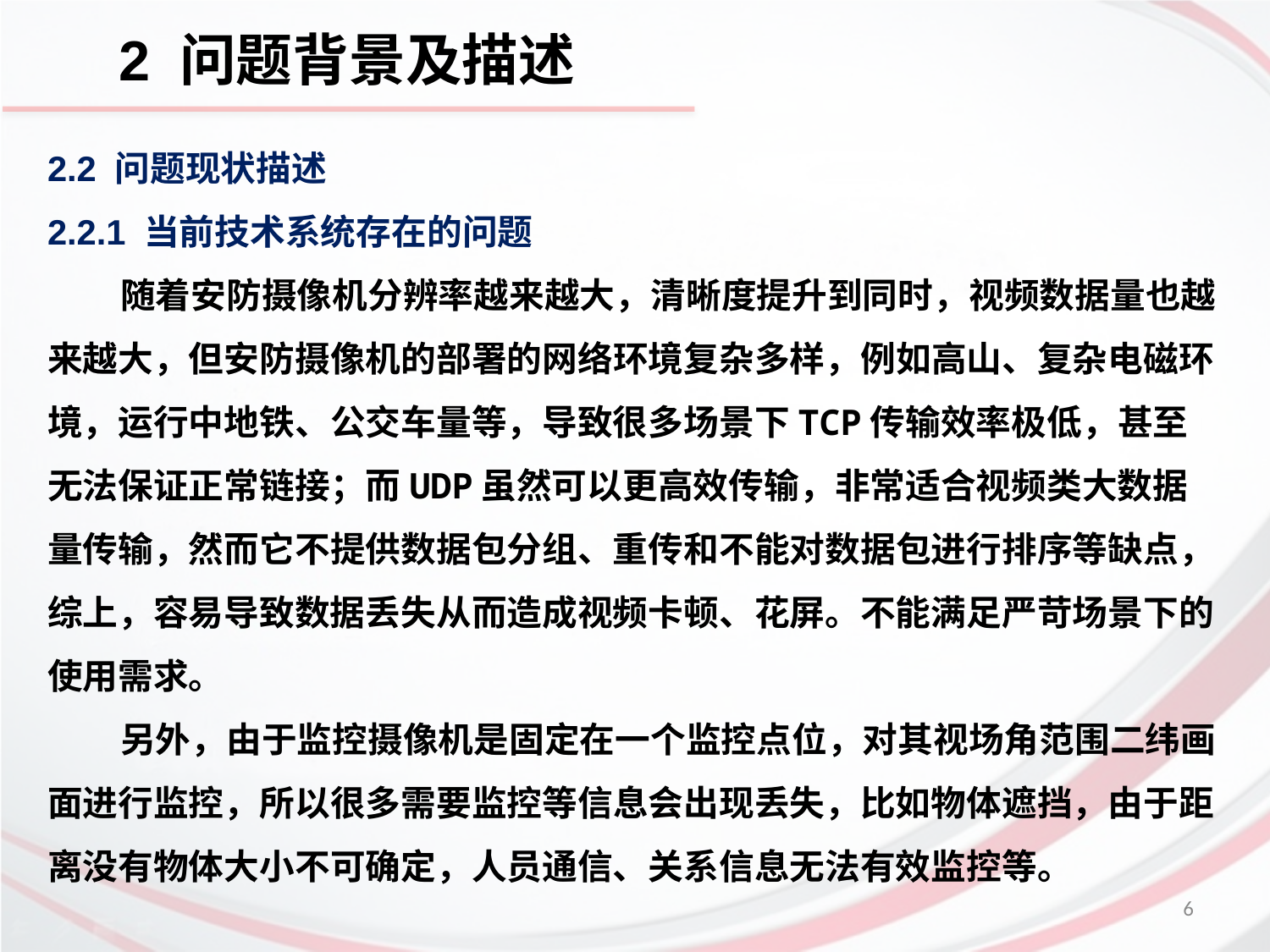

2 问题背景及描述
2.2 问题现状描述
2.2.1 当前技术系统存在的问题
        随着安防摄像机分辨率越来越大，清晰度提升到同时，视频数据量也越来越大，但安防摄像机的部署的网络环境复杂多样，例如高山、复杂电磁环境，运行中地铁、公交车量等，导致很多场景下TCP传输效率极低，甚至无法保证正常链接；而UDP虽然可以更高效传输，非常适合视频类大数据量传输，然而它不提供数据包分组、重传和不能对数据包进行排序等缺点，综上，容易导致数据丢失从而造成视频卡顿、花屏。不能满足严苛场景下的使用需求。
        另外，由于监控摄像机是固定在一个监控点位，对其视场角范围二纬画面进行监控，所以很多需要监控等信息会出现丢失，比如物体遮挡，由于距离没有物体大小不可确定，人员通信、关系信息无法有效监控等。

6